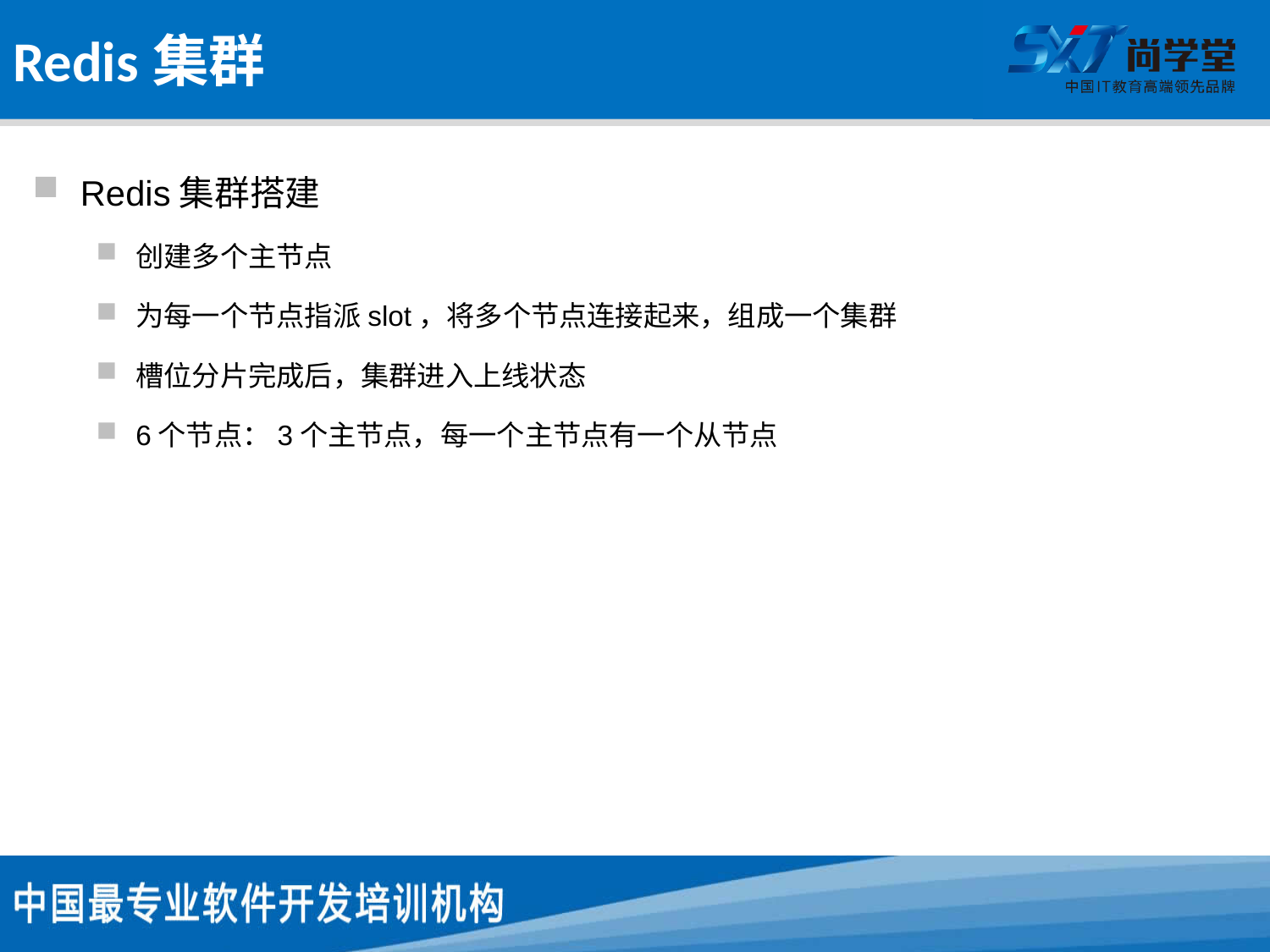

# Redis集群
Redis集群搭建
创建多个主节点
为每一个节点指派slot，将多个节点连接起来，组成一个集群
槽位分片完成后，集群进入上线状态
6个节点：3个主节点，每一个主节点有一个从节点